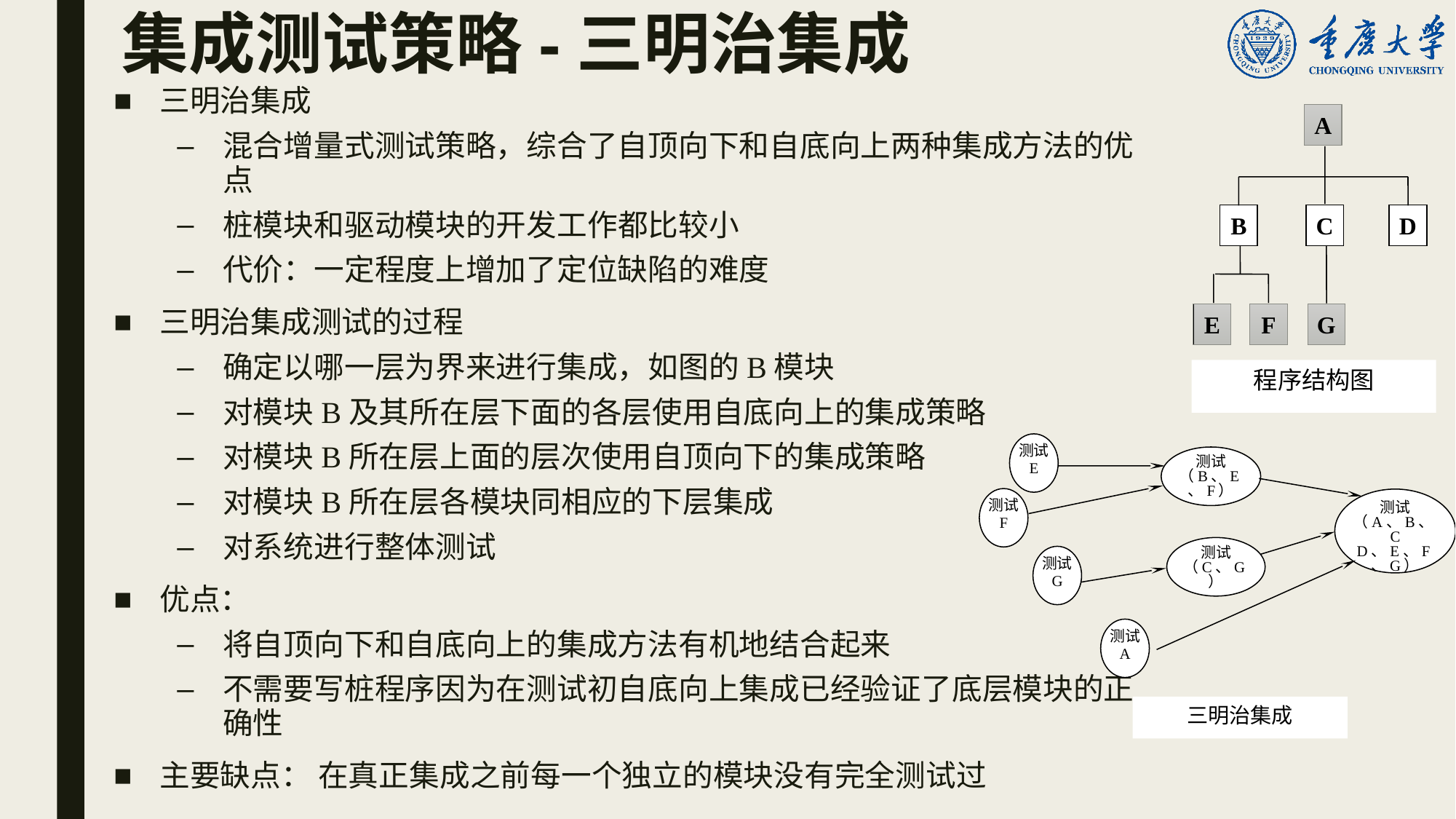

# 集成测试策略-三明治集成
三明治集成
混合增量式测试策略，综合了自顶向下和自底向上两种集成方法的优点
桩模块和驱动模块的开发工作都比较小
代价：一定程度上增加了定位缺陷的难度
三明治集成测试的过程
确定以哪一层为界来进行集成，如图的B模块
对模块B及其所在层下面的各层使用自底向上的集成策略
对模块B所在层上面的层次使用自顶向下的集成策略
对模块B所在层各模块同相应的下层集成
对系统进行整体测试
优点：
将自顶向下和自底向上的集成方法有机地结合起来
不需要写桩程序因为在测试初自底向上集成已经验证了底层模块的正确性
主要缺点： 在真正集成之前每一个独立的模块没有完全测试过
A

B
C
D

E
F
G
程序结构图
测试
E
测试
（B、E、F）

测试
F
测试
（A、B、C
D、E、F、G）

测试
（C、G）
测试
G

测试
A
三明治集成